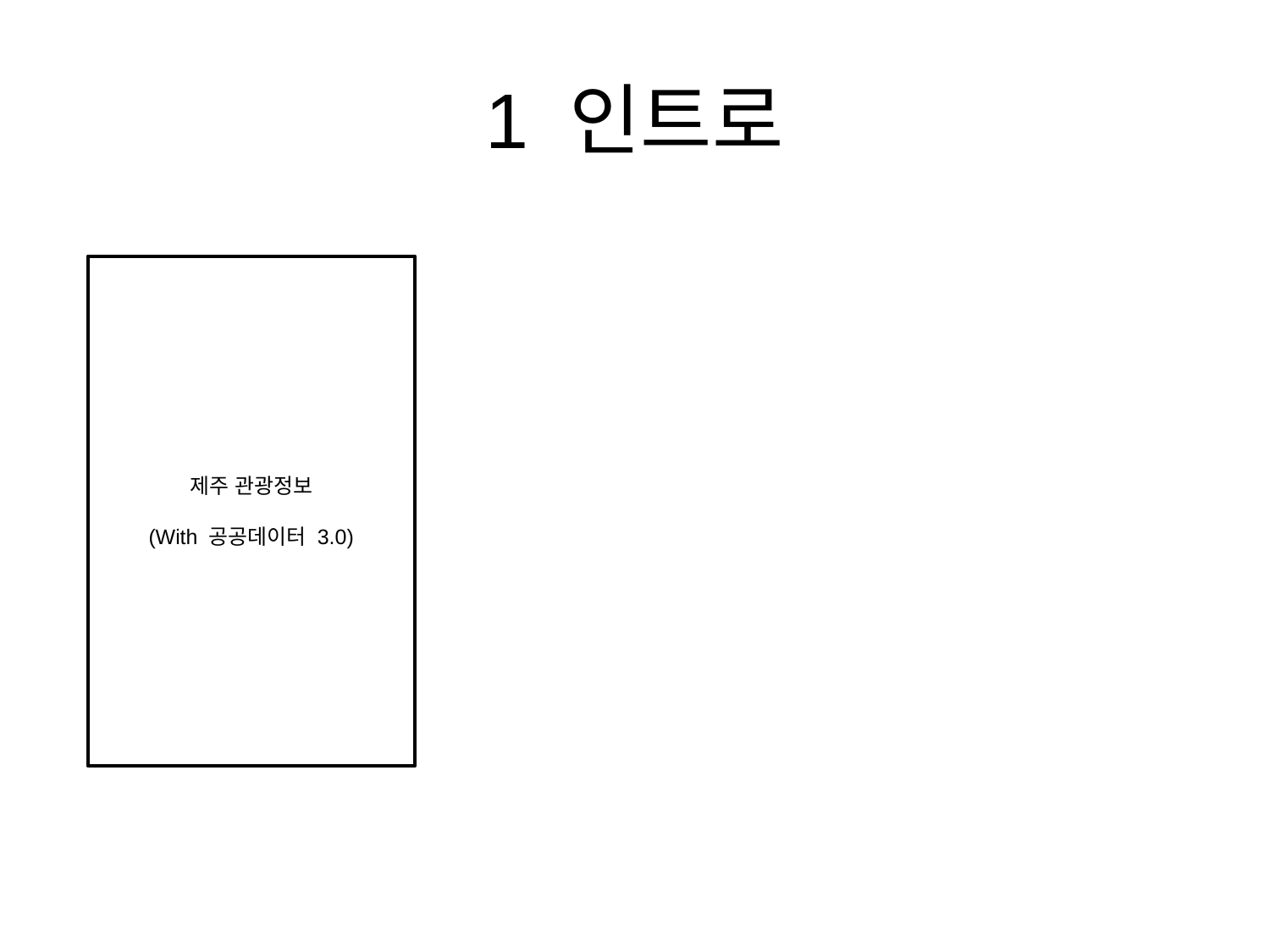

# 1 인트로
제주 관광정보

(With 공공데이터 3.0)